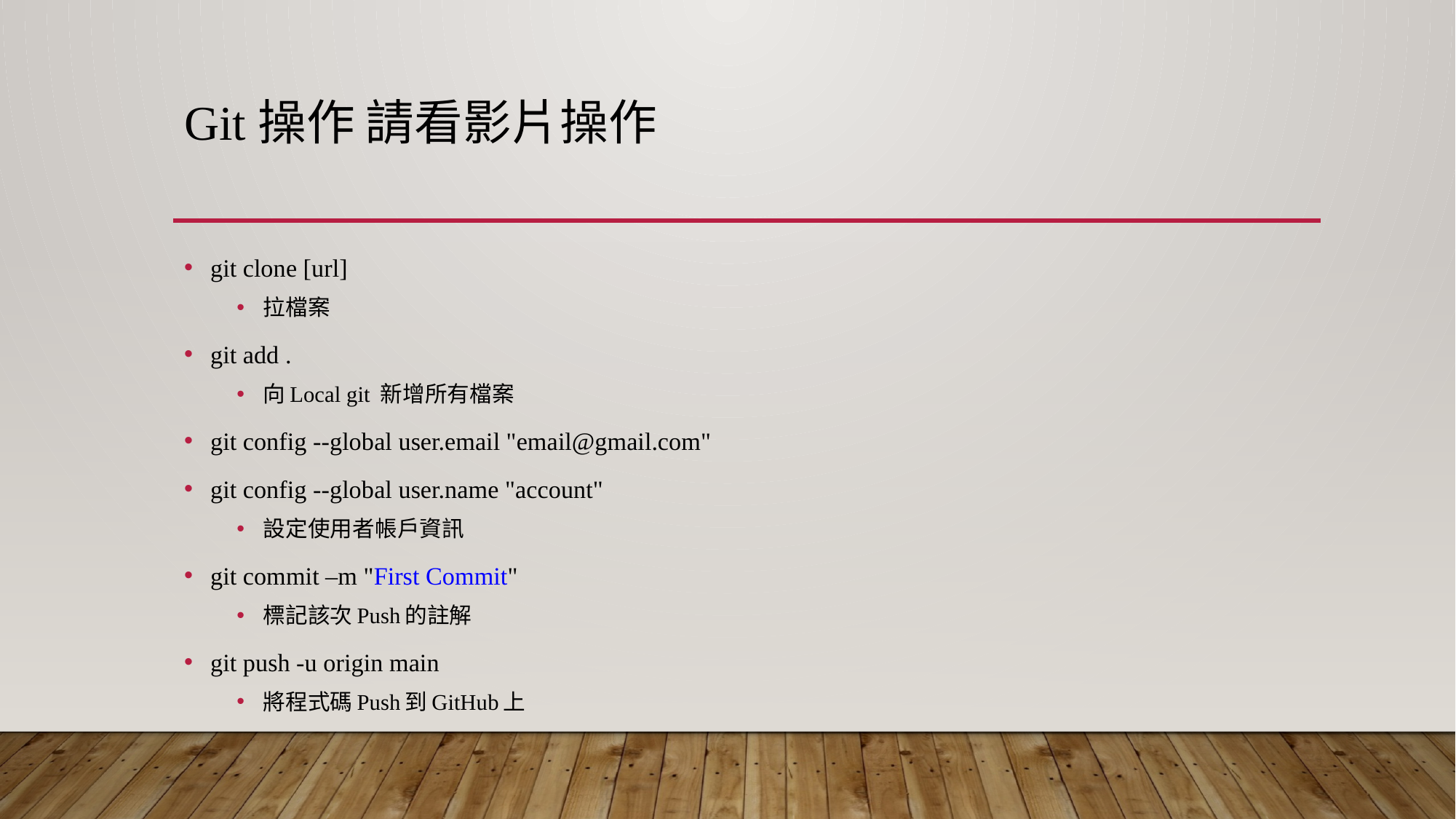

# Git操作 請看影片操作
git clone [url]
拉檔案
git add .
向Local git 新增所有檔案
git config --global user.email "email@gmail.com"
git config --global user.name "account"
設定使用者帳戶資訊
git commit –m "First Commit"
標記該次Push的註解
git push -u origin main
將程式碼Push到GitHub上